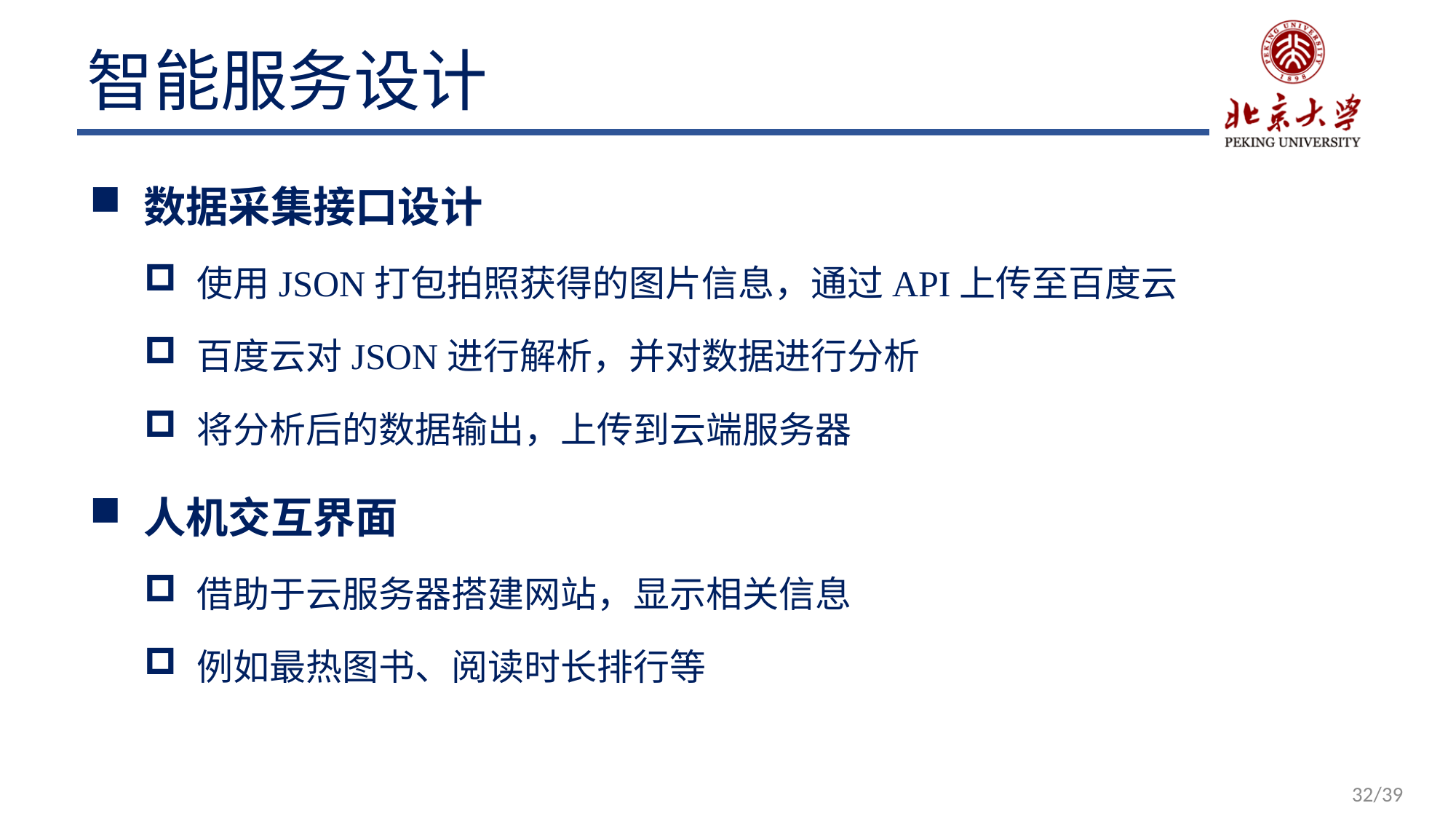

# 智能服务设计
数据采集接口设计
使用JSON打包拍照获得的图片信息，通过API上传至百度云
百度云对JSON进行解析，并对数据进行分析
将分析后的数据输出，上传到云端服务器
人机交互界面
借助于云服务器搭建网站，显示相关信息
例如最热图书、阅读时长排行等

32/39